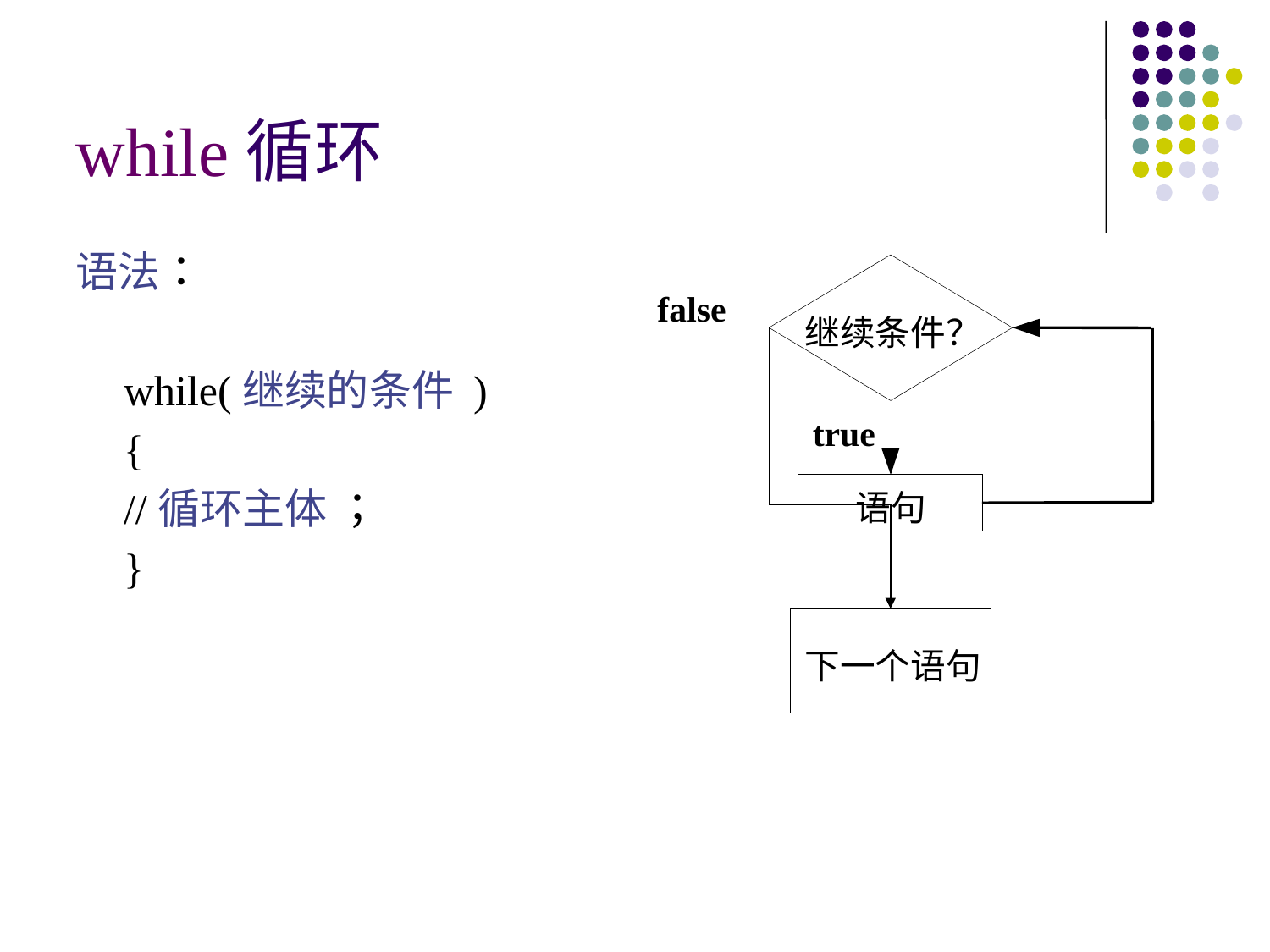

# while循环
语法：

	while(继续的条件 )
	{
	//循环主体 ；
	}

false

继续条件？

true

语句

下一个语句
23